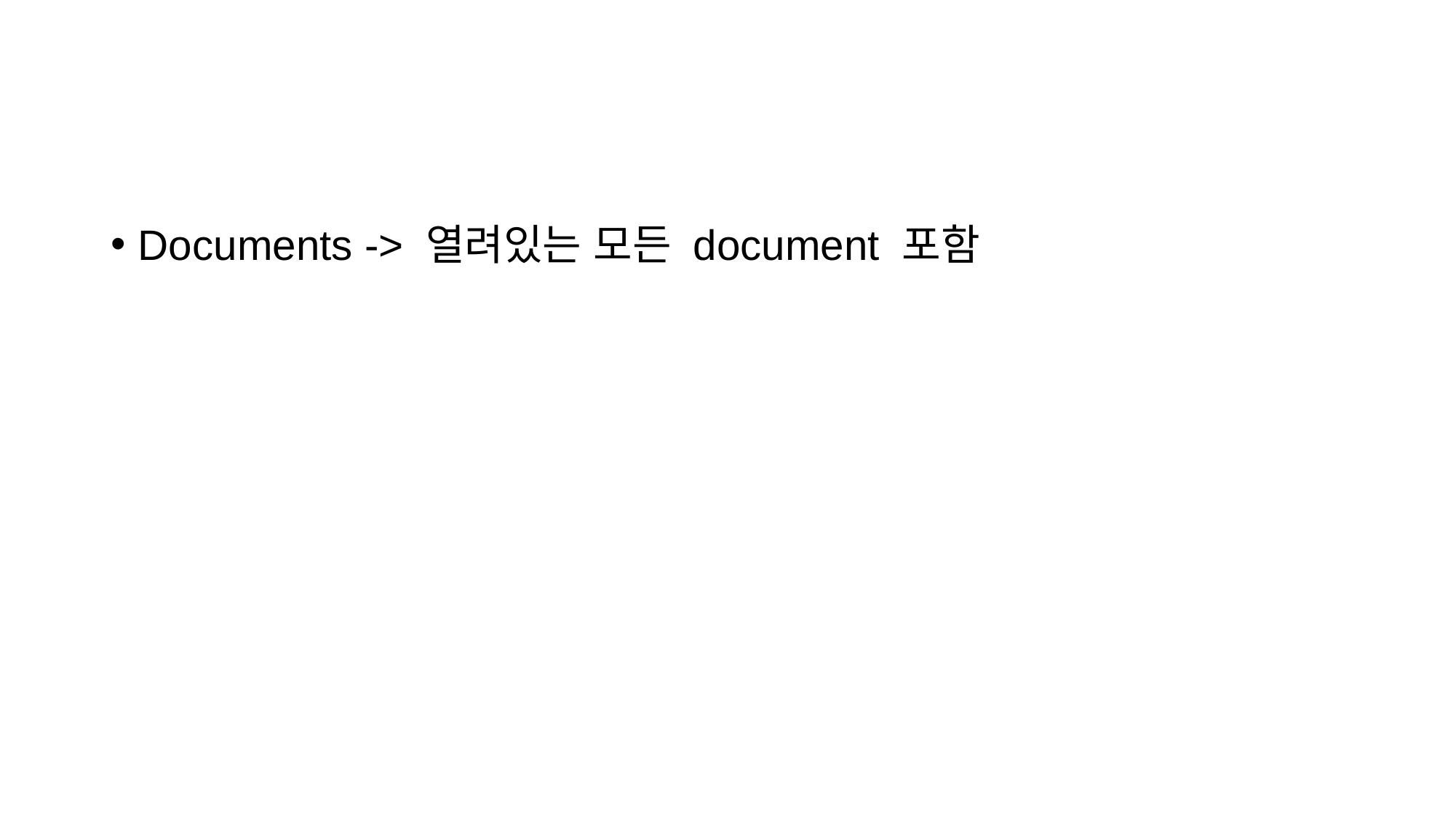

#
Documents -> 열려있는 모든 document 포함